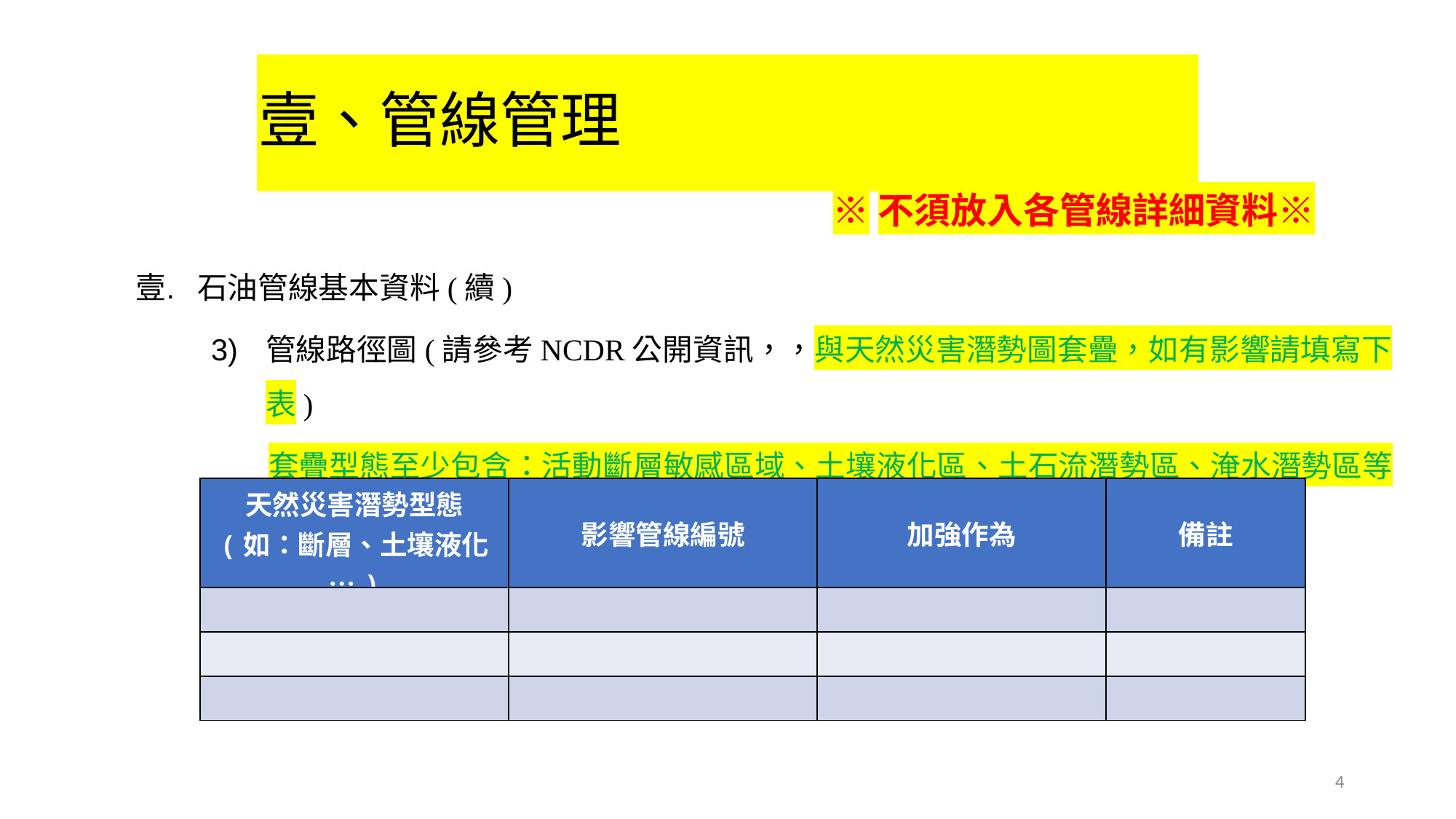

# 壹、管線管理
※不須放入各管線詳細資料※
石油管線基本資料(續)
管線路徑圖(請參考NCDR公開資訊，，與天然災害潛勢圖套疊，如有影響請填寫下表)
套疊型態至少包含：活動斷層敏感區域、土壤液化區、土石流潛勢區、淹水潛勢區等

| 天然災害潛勢型態 (如：斷層、土壤液化…) | 影響管線編號 | 加強作為 | 備註 |
| --- | --- | --- | --- |
|  |  |  |  |
|  |  |  |  |
|  |  |  |  |
4